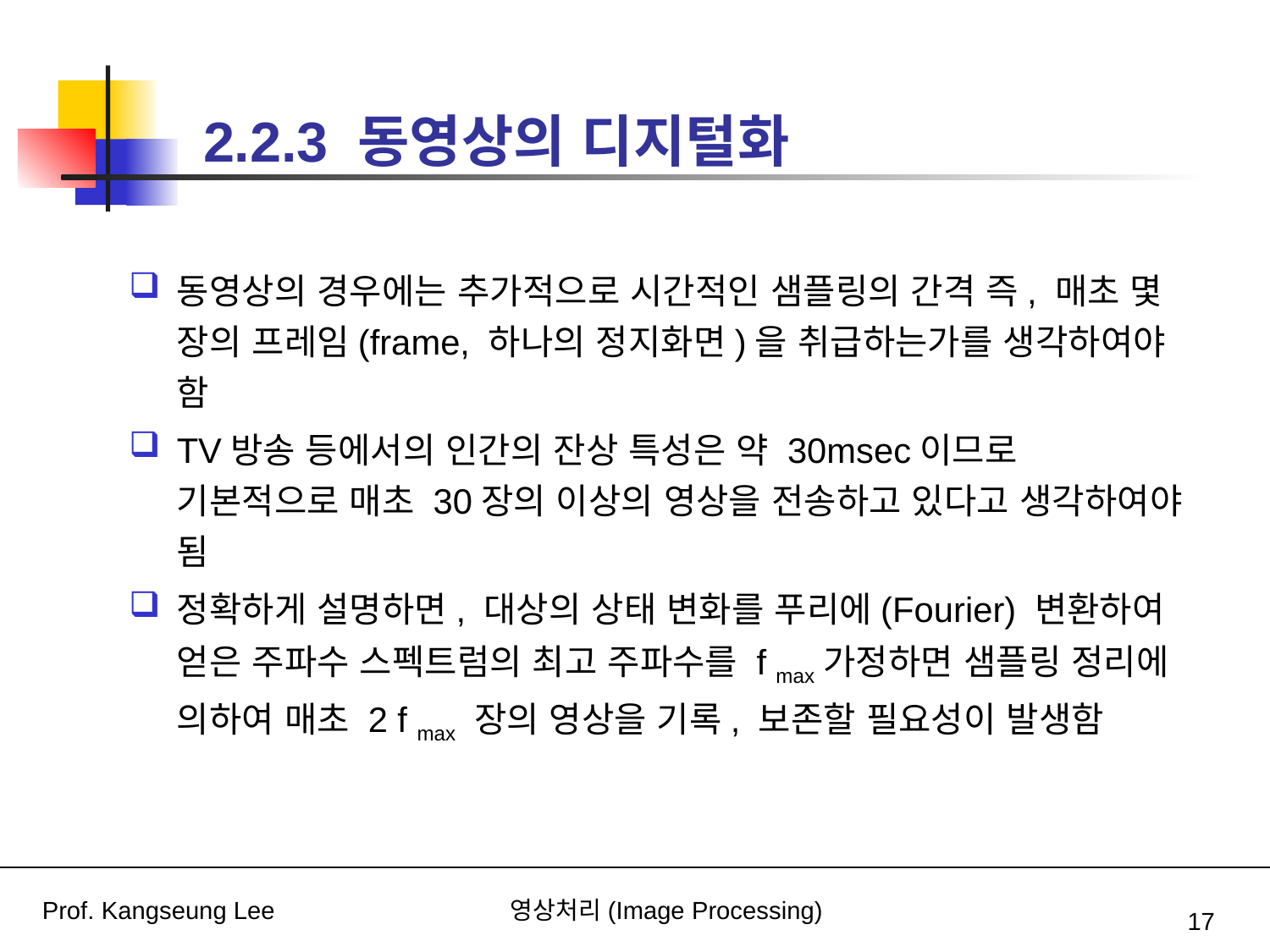

# 2.2.3 동영상의 디지털화
동영상의 경우에는 추가적으로 시간적인 샘플링의 간격 즉, 매초 몇 장의 프레임(frame, 하나의 정지화면)을 취급하는가를 생각하여야 함
TV방송 등에서의 인간의 잔상 특성은 약 30msec이므로 기본적으로 매초 30장의 이상의 영상을 전송하고 있다고 생각하여야 됨
정확하게 설명하면, 대상의 상태 변화를 푸리에(Fourier) 변환하여 얻은 주파수 스펙트럼의 최고 주파수를 f max가정하면 샘플링 정리에 의하여 매초 2 f max 장의 영상을 기록, 보존할 필요성이 발생함

17

Prof. Kangseung Lee